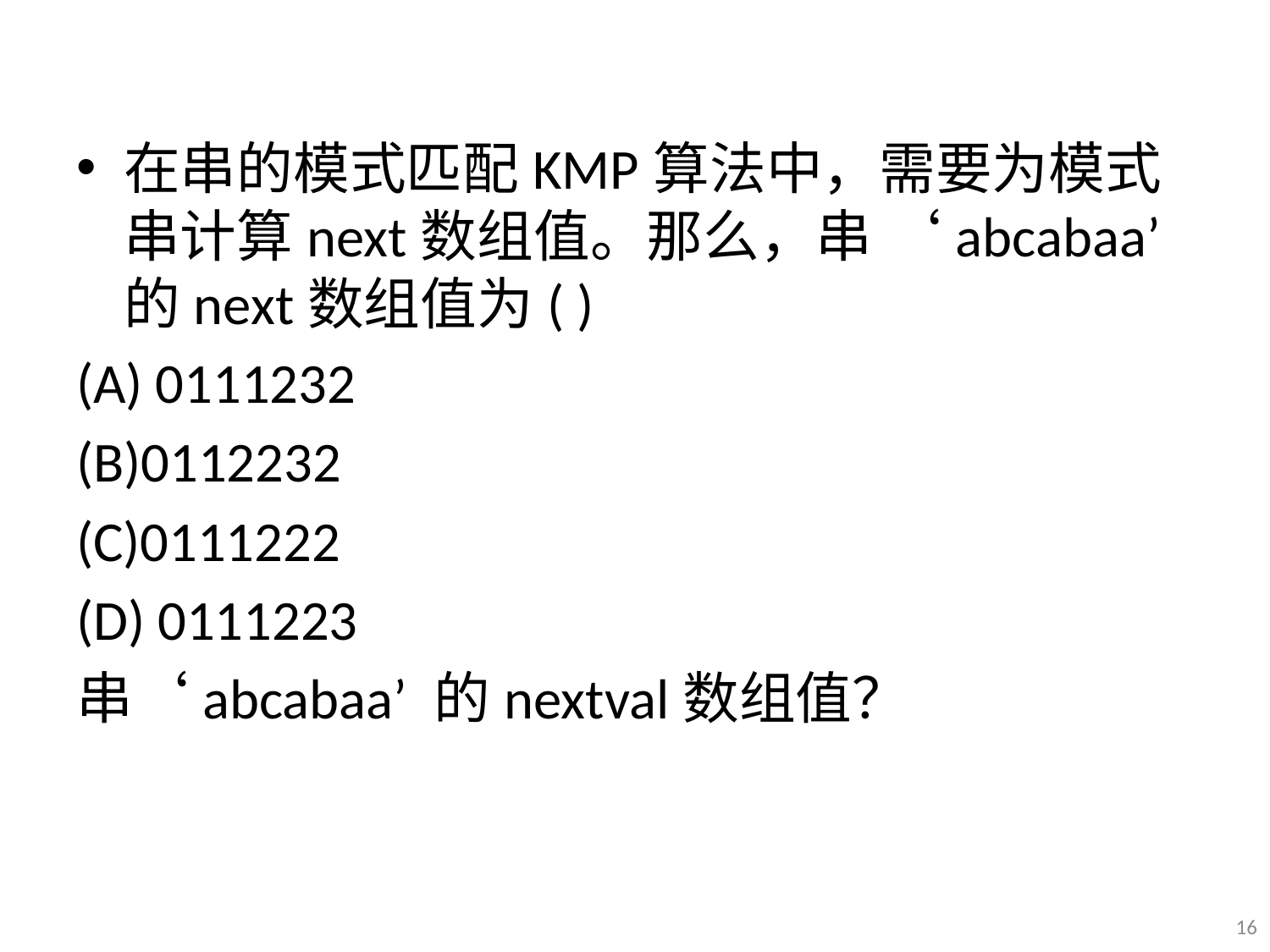

#
在串的模式匹配KMP算法中，需要为模式串计算next数组值。那么，串 ‘abcabaa’ 的next数组值为( )
(A) 0111232
(B)0112232
(C)0111222
(D) 0111223
串‘abcabaa’ 的nextval数组值？
16